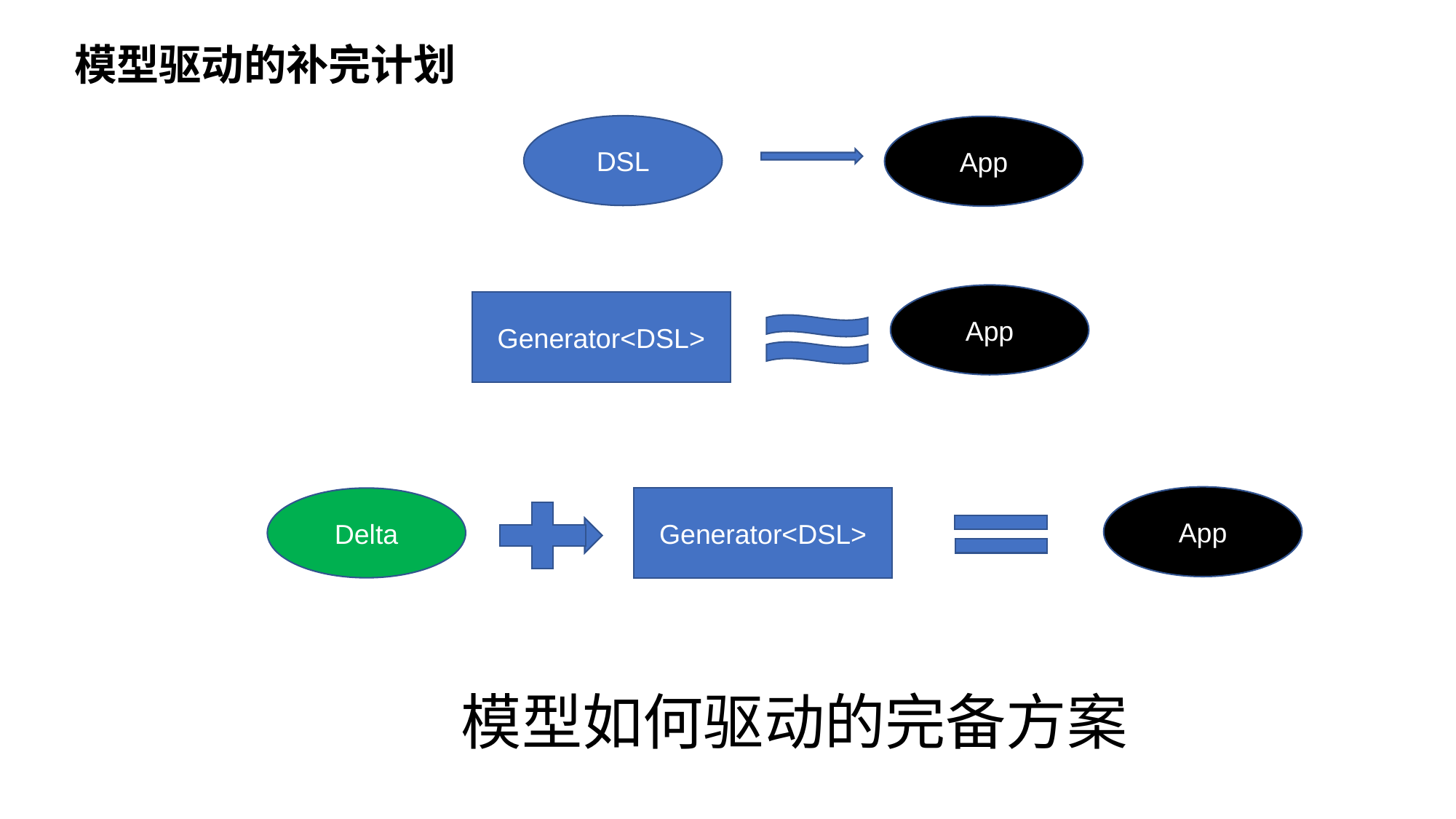

模型驱动的补完计划
DSL
App

App
Generator<DSL>

App
Delta
Generator<DSL>

模型如何驱动的完备方案